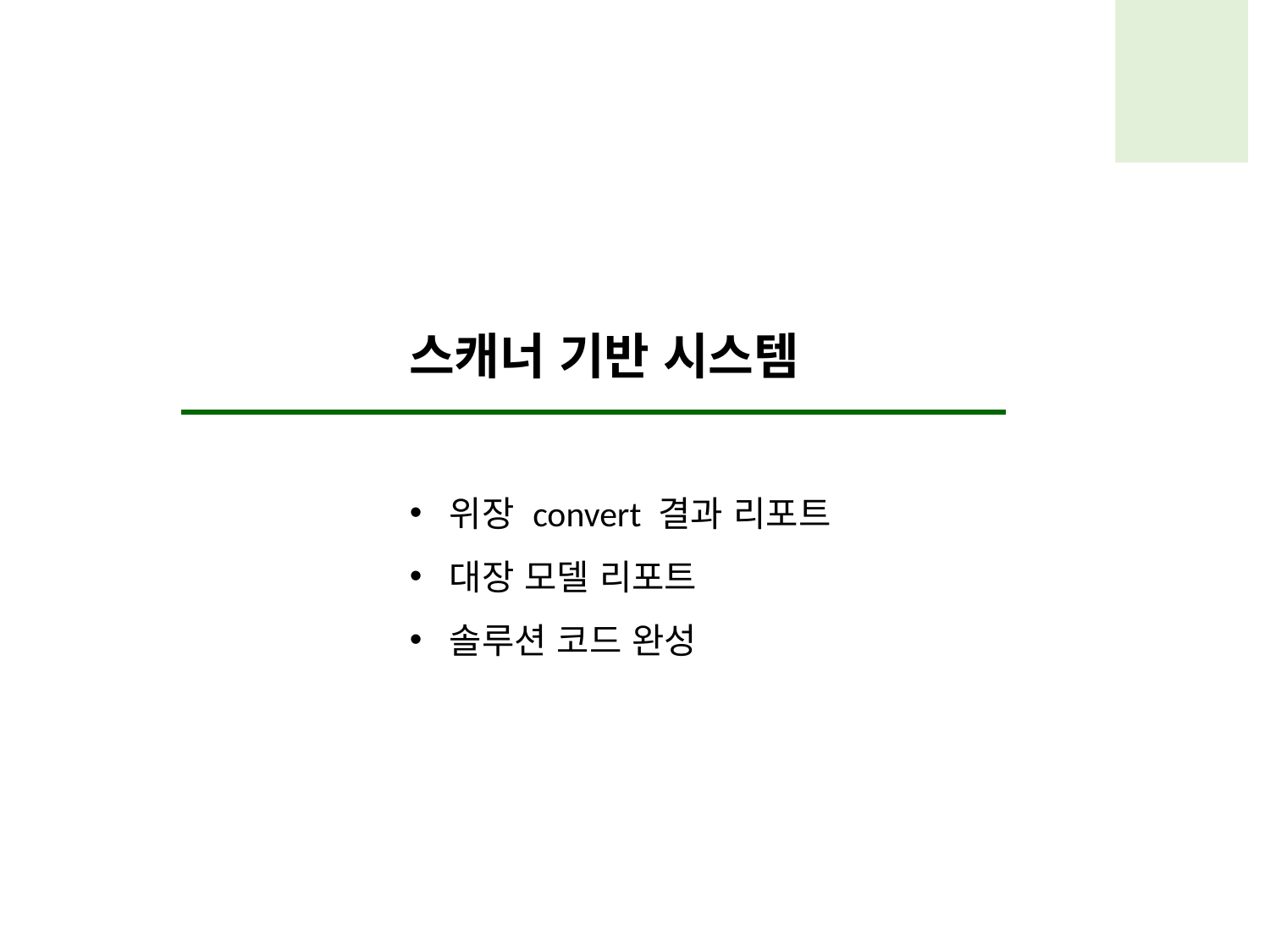

스캐너 기반 시스템
위장 convert 결과 리포트
대장 모델 리포트
솔루션 코드 완성